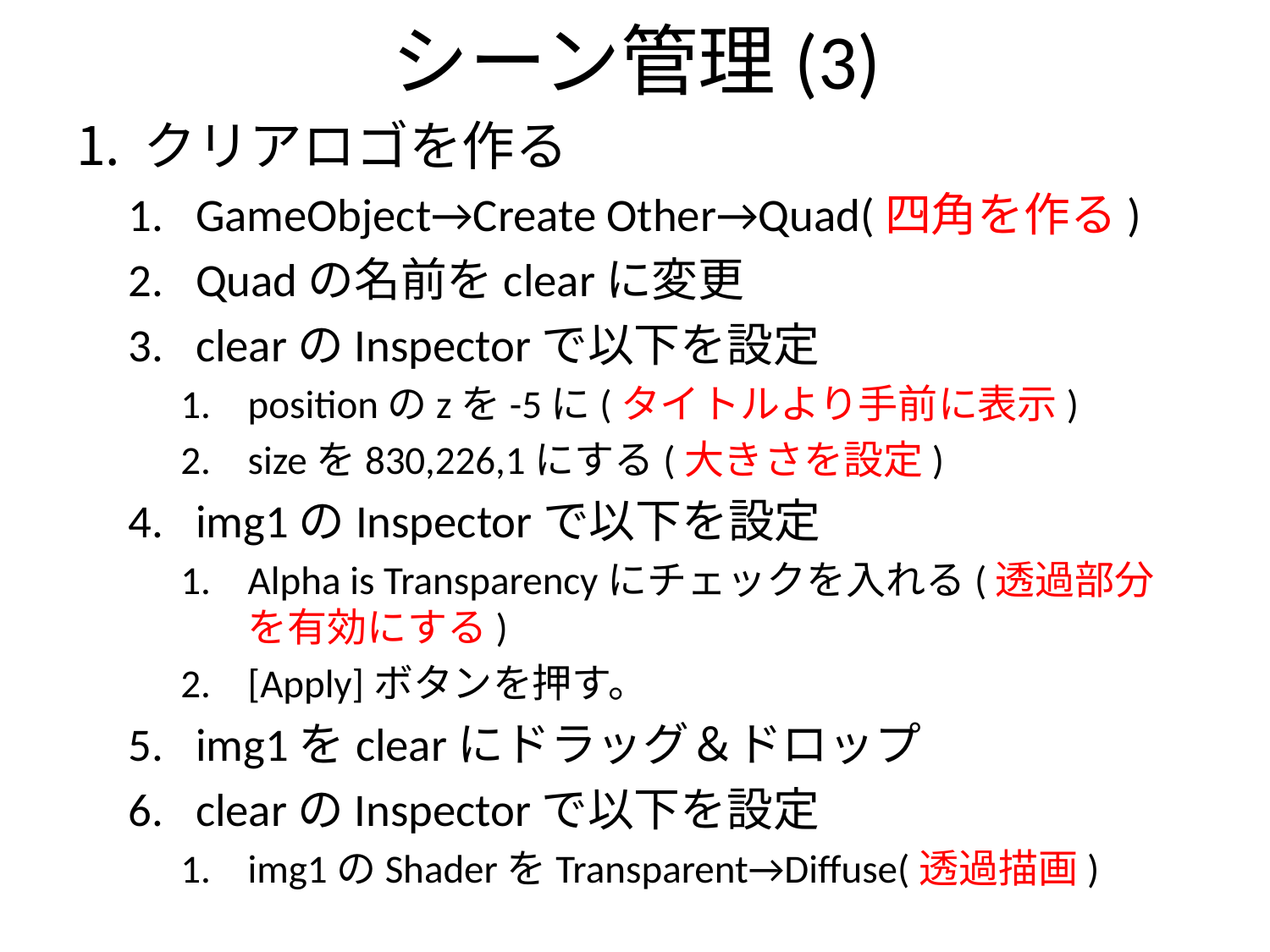

# シーン管理(3)
クリアロゴを作る
GameObject→Create Other→Quad(四角を作る)
Quadの名前をclearに変更
clearのInspectorで以下を設定
positionのzを-5に(タイトルより手前に表示)
sizeを830,226,1にする(大きさを設定)
img1のInspectorで以下を設定
Alpha is Transparencyにチェックを入れる(透過部分を有効にする)
[Apply]ボタンを押す。
img1をclearにドラッグ＆ドロップ
clearのInspectorで以下を設定
img1のShaderをTransparent→Diffuse(透過描画)